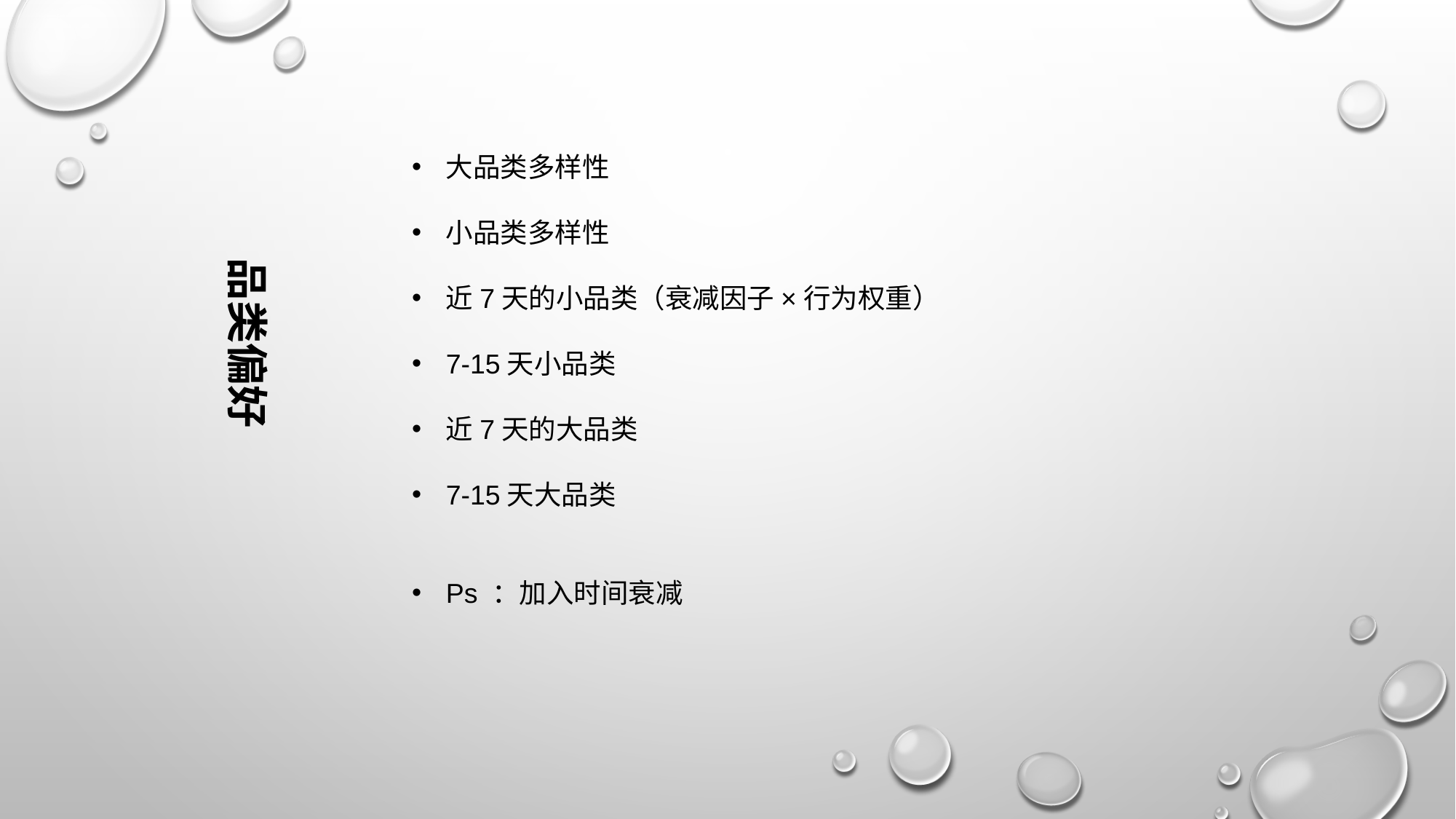

大品类多样性

小品类多样性

近7天的小品类（衰减因子×行为权重）

7-15天小品类

近7天的大品类

7-15天大品类

Ps ：加入时间衰减
品类偏好